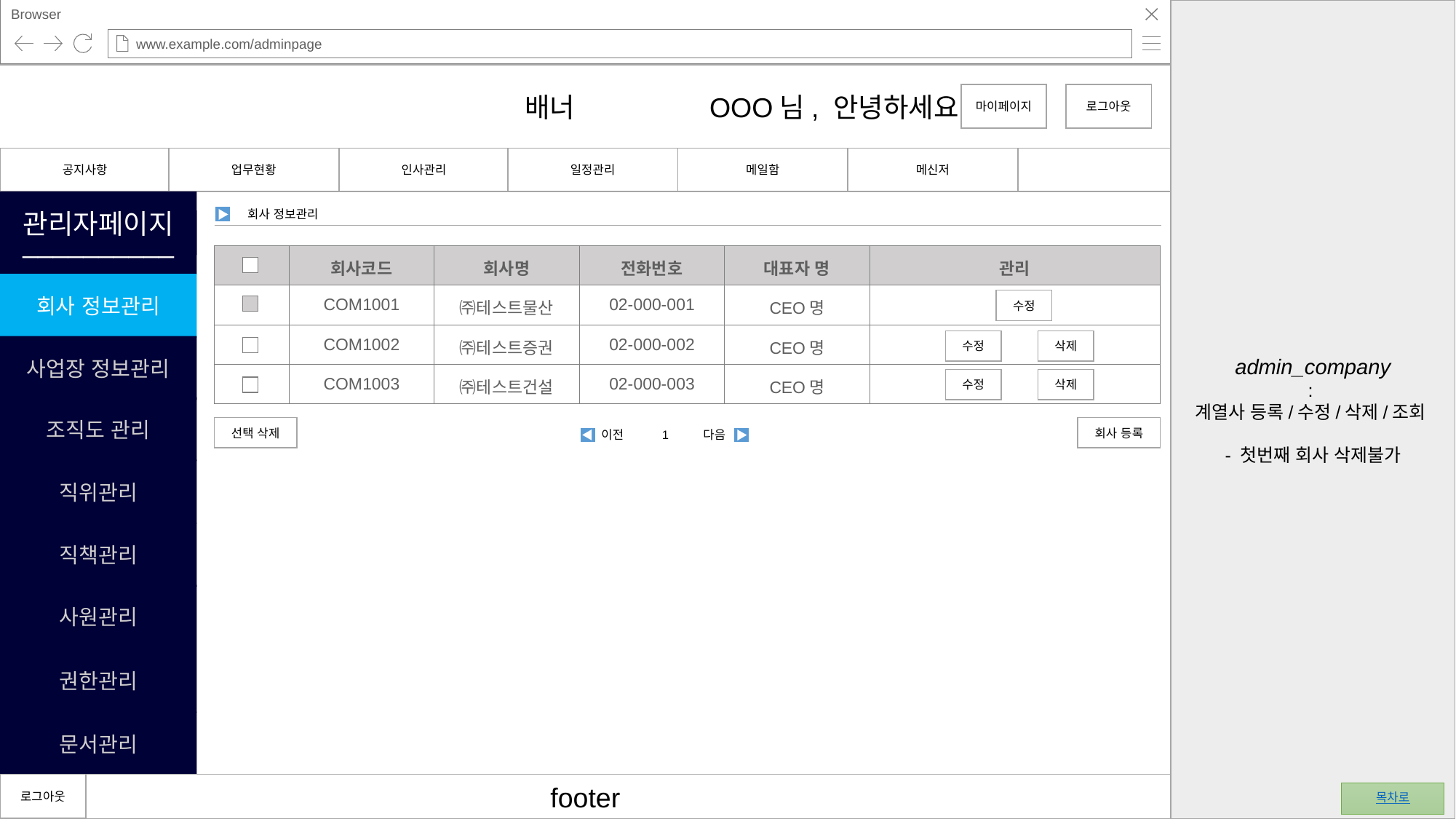

Browser

www.example.com/adminpage

admin_company
:
계열사 등록/수정/삭제/조회

- 첫번째 회사 삭제불가
			배너	         OOO님, 안녕하세요!
마이페이지
로그아웃

공지사항
업무현황
인사관리
일정관리
메일함
메신저
관리자페이지
__________
회사 정보관리

|  | 회사코드 | 회사명 | 전화번호 | 대표자 명 | 관리 |
| --- | --- | --- | --- | --- | --- |
|  | COM1001 | ㈜테스트물산 | 02-000-001 | CEO명 |  |
|  | COM1002 | ㈜테스트증권 | 02-000-002 | CEO명 |  |
|  | COM1003 | ㈜테스트건설 | 02-000-003 | CEO명 |  |

회사 정보관리
수정

수정
삭제
사업장 정보관리

수정
삭제

조직도 관리
선택 삭제
회사 등록
이전

1
다음

직위관리
직책관리
사원관리
권한관리
문서관리
로그아웃
footer
목차로